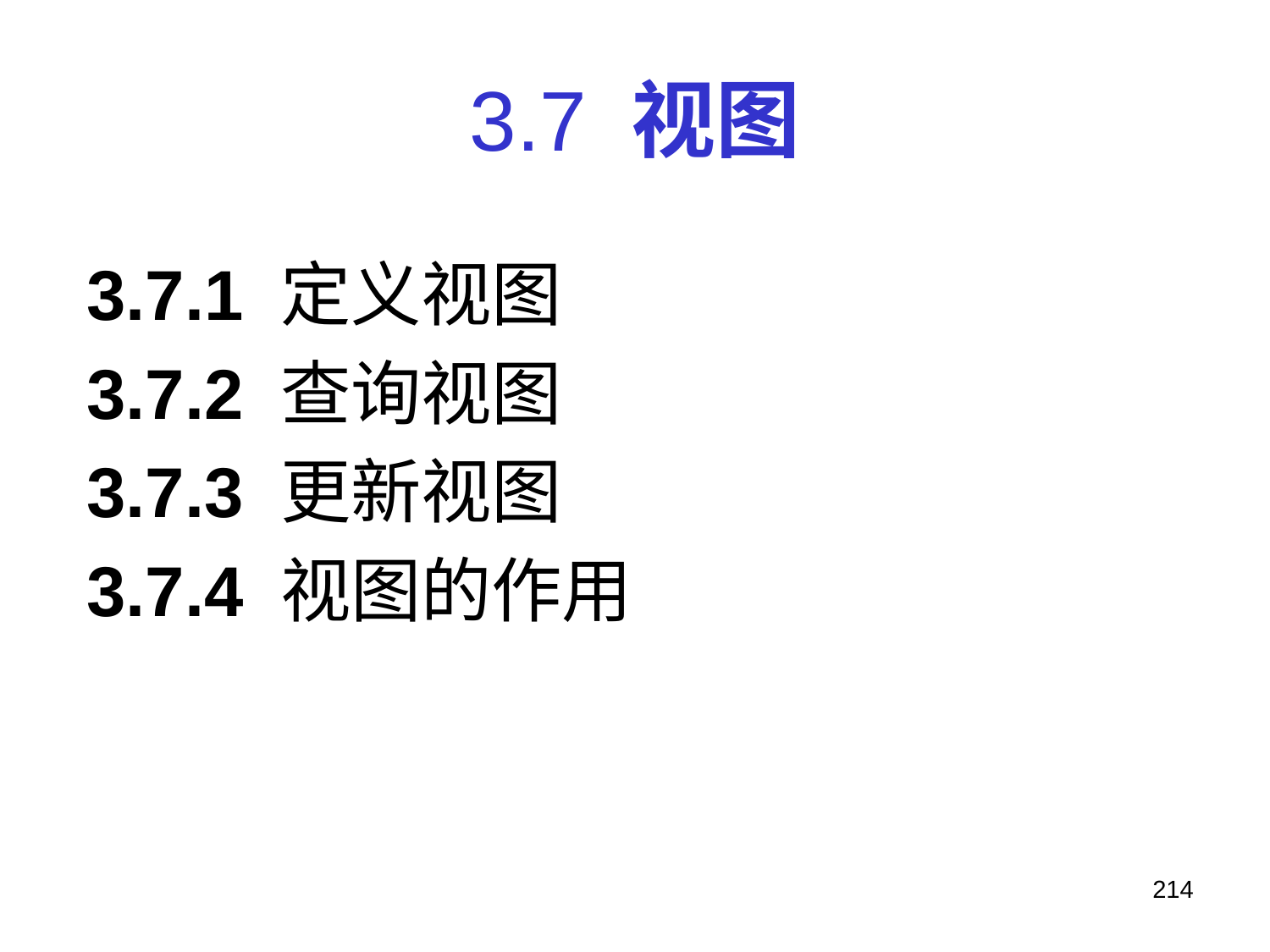

# 3.7 视图
3.7.1 定义视图
3.7.2 查询视图
3.7.3 更新视图
3.7.4 视图的作用

214